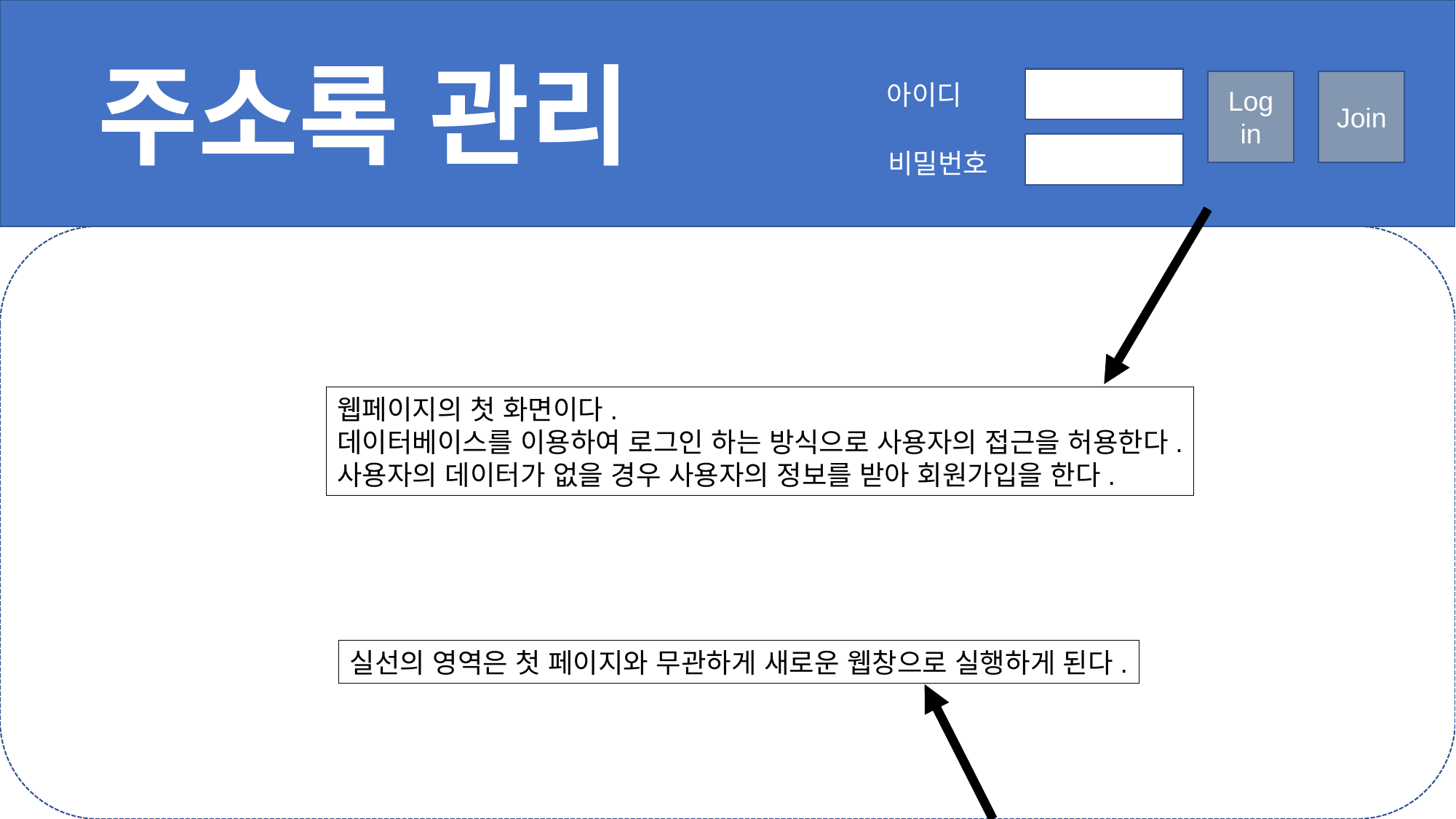

주소록 관리

Log
in
Join
아이디

비밀번호

웹페이지의 첫 화면이다.
데이터베이스를 이용하여 로그인 하는 방식으로 사용자의 접근을 허용한다.
사용자의 데이터가 없을 경우 사용자의 정보를 받아 회원가입을 한다.
실선의 영역은 첫 페이지와 무관하게 새로운 웹창으로 실행하게 된다.